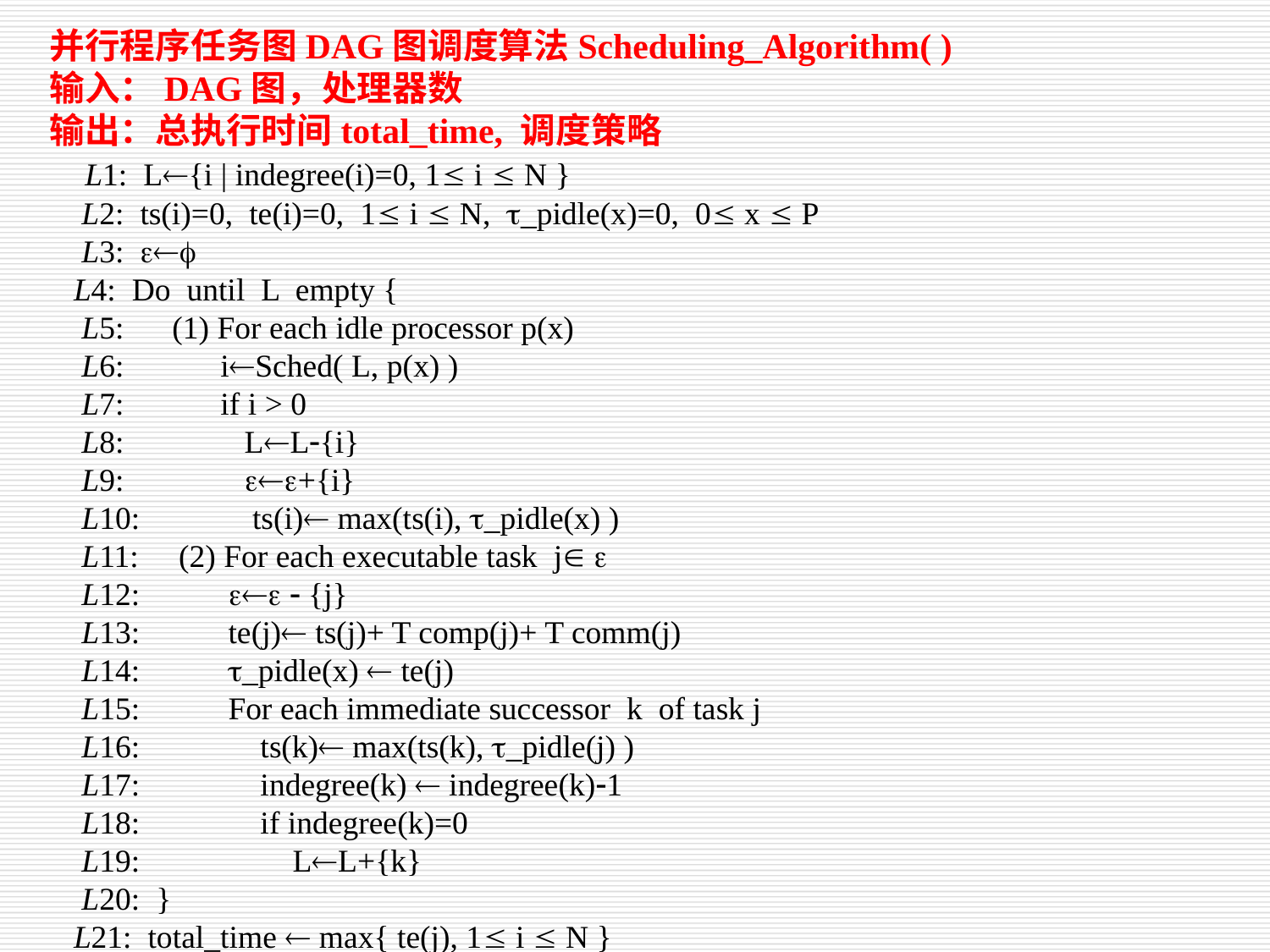

并行程序任务图DAG图调度算法Scheduling_Algorithm( )
输入：DAG图，处理器数
输出：总执行时间total_time, 调度策略
    L1:  L←{i | indegree(i)=0, 1≤ i ≤ N }
    L2:  ts(i)=0,  te(i)=0,  1≤ i ≤ N,  τ_pidle(x)=0,  0≤ x ≤ P
    L3:  ε←φ
   L4:  Do  until  L  empty {
    L5:      (1) For each idle processor p(x)
    L6:            i←Sched( L, p(x) )
    L7:            if i > 0
    L8:               L←L−{i}
    L9:               ε←ε+{i}
    L10:              ts(i)← max(ts(i), τ_pidle(x) )
    L11:     (2) For each executable task  j∈ ε
    L12:           ε←ε − {j}
    L13:           te(j)← ts(j)+ T comp(j)+ T comm(j)
    L14:           τ_pidle(x) ← te(j)
    L15:           For each immediate successor  k  of task j
    L16:               ts(k)← max(ts(k), τ_pidle(j) )
    L17:               indegree(k) ← indegree(k)−1
    L18:               if indegree(k)=0
    L19:                   L←L+{k}
    L20:  }
   L21:  total_time ← max{ te(j), 1≤ i ≤ N }